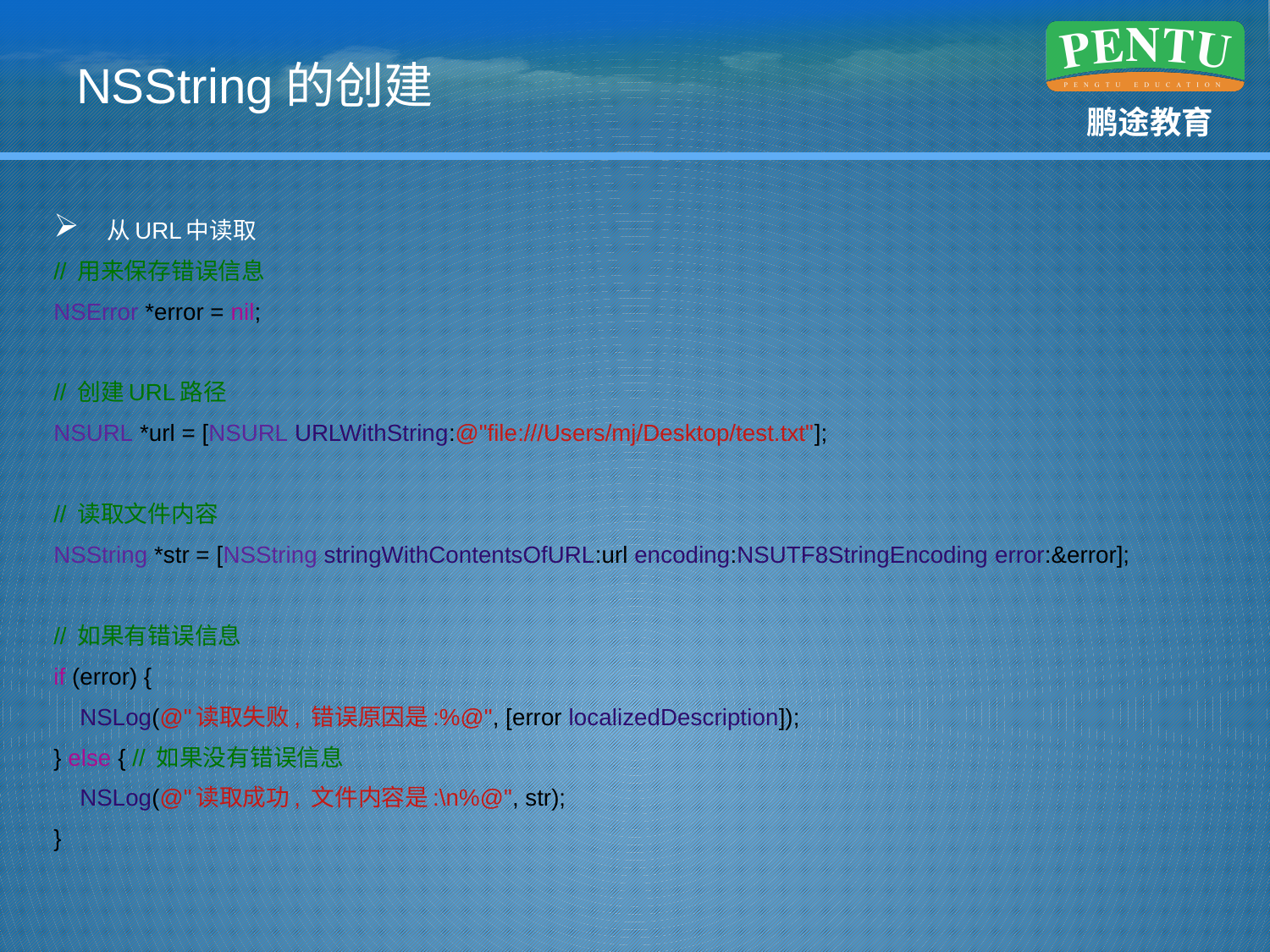

# NSString的创建
从URL中读取
// 用来保存错误信息
NSError *error = nil;

// 创建URL路径
NSURL *url = [NSURL URLWithString:@"file:///Users/mj/Desktop/test.txt"];

// 读取文件内容
NSString *str = [NSString stringWithContentsOfURL:url encoding:NSUTF8StringEncoding error:&error];

// 如果有错误信息
if (error) {
    NSLog(@"读取失败, 错误原因是:%@", [error localizedDescription]);
} else { // 如果没有错误信息
    NSLog(@"读取成功, 文件内容是:\n%@", str);
}